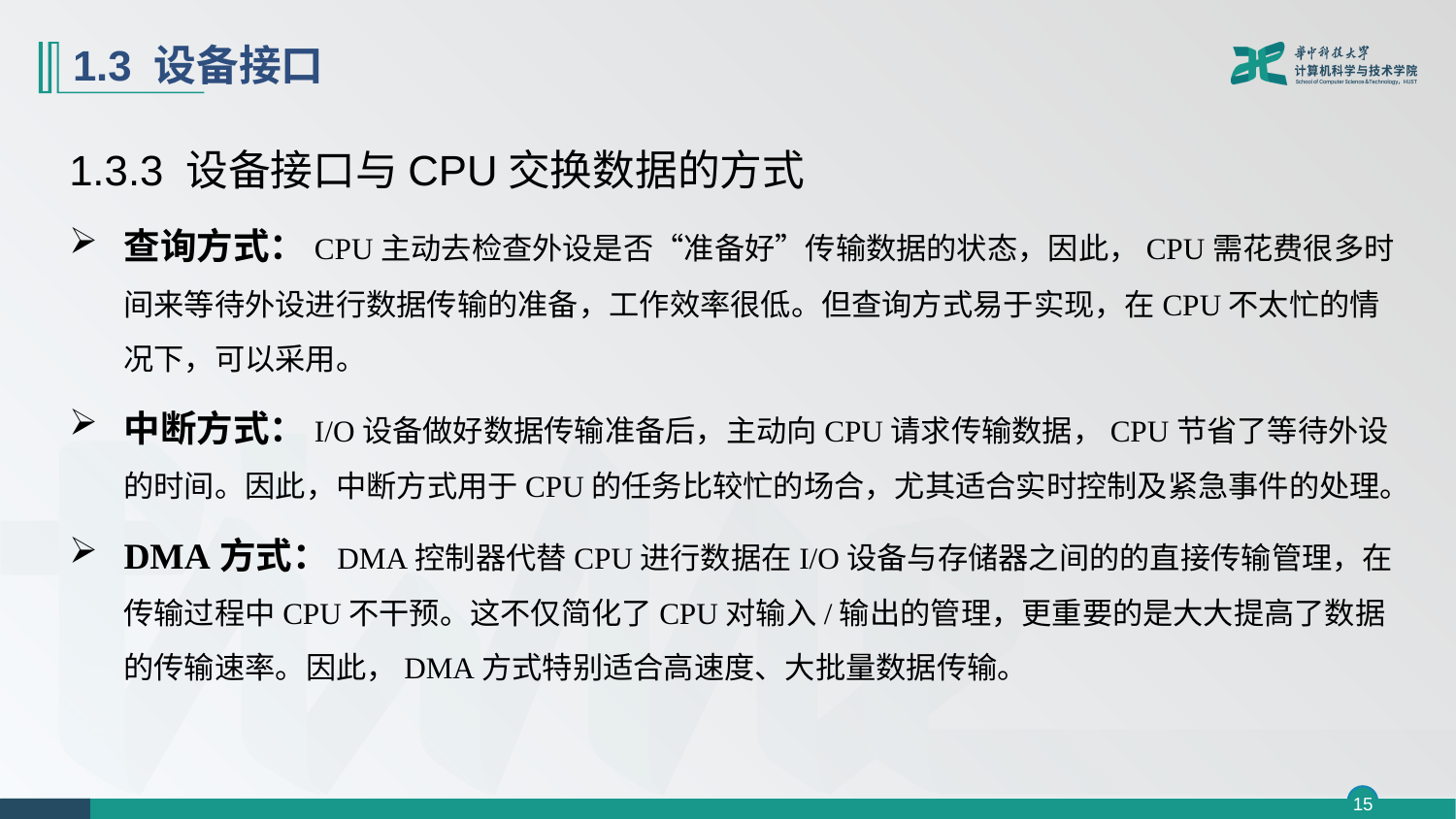

# 1.3 设备接口
1.3.3 设备接口与CPU交换数据的方式
查询方式：CPU主动去检查外设是否“准备好”传输数据的状态，因此，CPU需花费很多时间来等待外设进行数据传输的准备，工作效率很低。但查询方式易于实现，在CPU不太忙的情况下，可以采用。
中断方式：I/O设备做好数据传输准备后，主动向CPU请求传输数据，CPU节省了等待外设的时间。因此，中断方式用于CPU的任务比较忙的场合，尤其适合实时控制及紧急事件的处理。
DMA方式：DMA控制器代替CPU进行数据在I/O设备与存储器之间的的直接传输管理，在传输过程中CPU不干预。这不仅简化了CPU对输入/输出的管理，更重要的是大大提高了数据的传输速率。因此，DMA方式特别适合高速度、大批量数据传输。